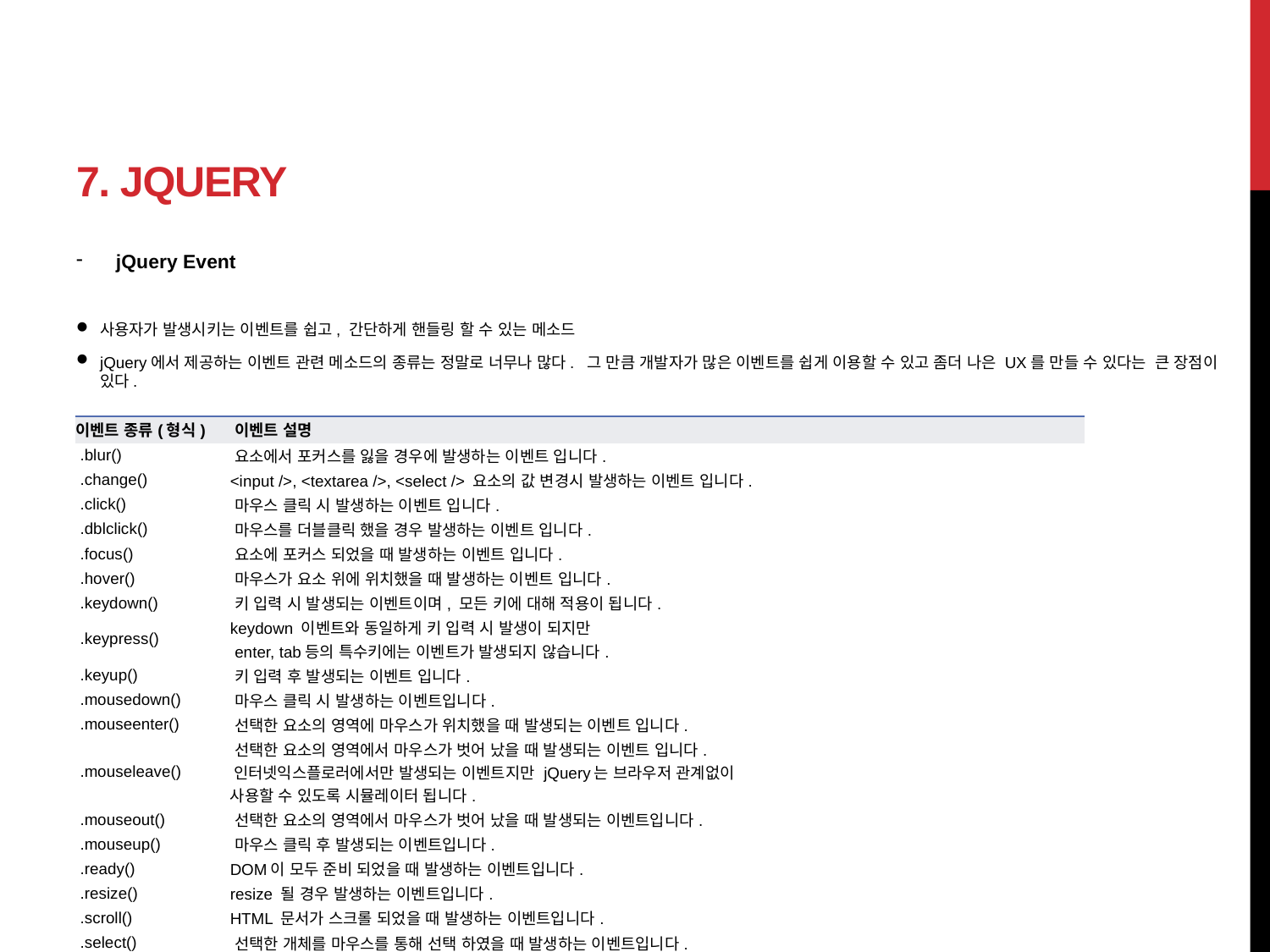

# 7. jquery
jQuery Event

사용자가 발생시키는 이벤트를 쉽고, 간단하게 핸들링 할 수 있는 메소드
jQuery에서 제공하는 이벤트 관련 메소드의 종류는 정말로 너무나 많다.  그 만큼 개발자가 많은 이벤트를 쉽게 이용할 수 있고 좀더 나은 UX를 만들 수 있다는  큰 장점이 있다.

| 이벤트 종류(형식) | 이벤트 설명 |
| --- | --- |
| .blur() | 요소에서 포커스를 잃을 경우에 발생하는 이벤트 입니다. |
| .change() | <input />, <textarea />, <select /> 요소의 값 변경시 발생하는 이벤트 입니다. |
| .click() | 마우스 클릭 시 발생하는 이벤트 입니다. |
| .dblclick() | 마우스를 더블클릭 했을 경우 발생하는 이벤트 입니다. |
| .focus() | 요소에 포커스 되었을 때 발생하는 이벤트 입니다. |
| .hover() | 마우스가 요소 위에 위치했을 때 발생하는 이벤트 입니다. |
| .keydown() | 키 입력 시 발생되는 이벤트이며, 모든 키에 대해 적용이 됩니다. |
| .keypress() | keydown 이벤트와 동일하게 키 입력 시 발생이 되지만  enter, tab등의 특수키에는 이벤트가 발생되지 않습니다. |
| .keyup() | 키 입력 후 발생되는 이벤트 입니다. |
| .mousedown() | 마우스 클릭 시 발생하는 이벤트입니다. |
| .mouseenter() | 선택한 요소의 영역에 마우스가 위치했을 때 발생되는 이벤트 입니다. |
| .mouseleave() | 선택한 요소의 영역에서 마우스가 벗어 났을 때 발생되는 이벤트 입니다.  인터넷익스플로러에서만 발생되는 이벤트지만 jQuery는 브라우저 관계없이  사용할 수 있도록 시뮬레이터 됩니다. |
| .mouseout() | 선택한 요소의 영역에서 마우스가 벗어 났을 때 발생되는 이벤트입니다. |
| .mouseup() | 마우스 클릭 후 발생되는 이벤트입니다. |
| .ready() | DOM이 모두 준비 되었을 때 발생하는 이벤트입니다. |
| .resize() | resize 될 경우 발생하는 이벤트입니다. |
| .scroll() | HTML 문서가 스크롤 되었을 때 발생하는 이벤트입니다. |
| .select() | 선택한 개체를 마우스를 통해 선택 하였을 때 발생하는 이벤트입니다. |
| .submit() | Submit이 일어날 때 발생하는 이벤트입니다. (Form 메서드 참고) |